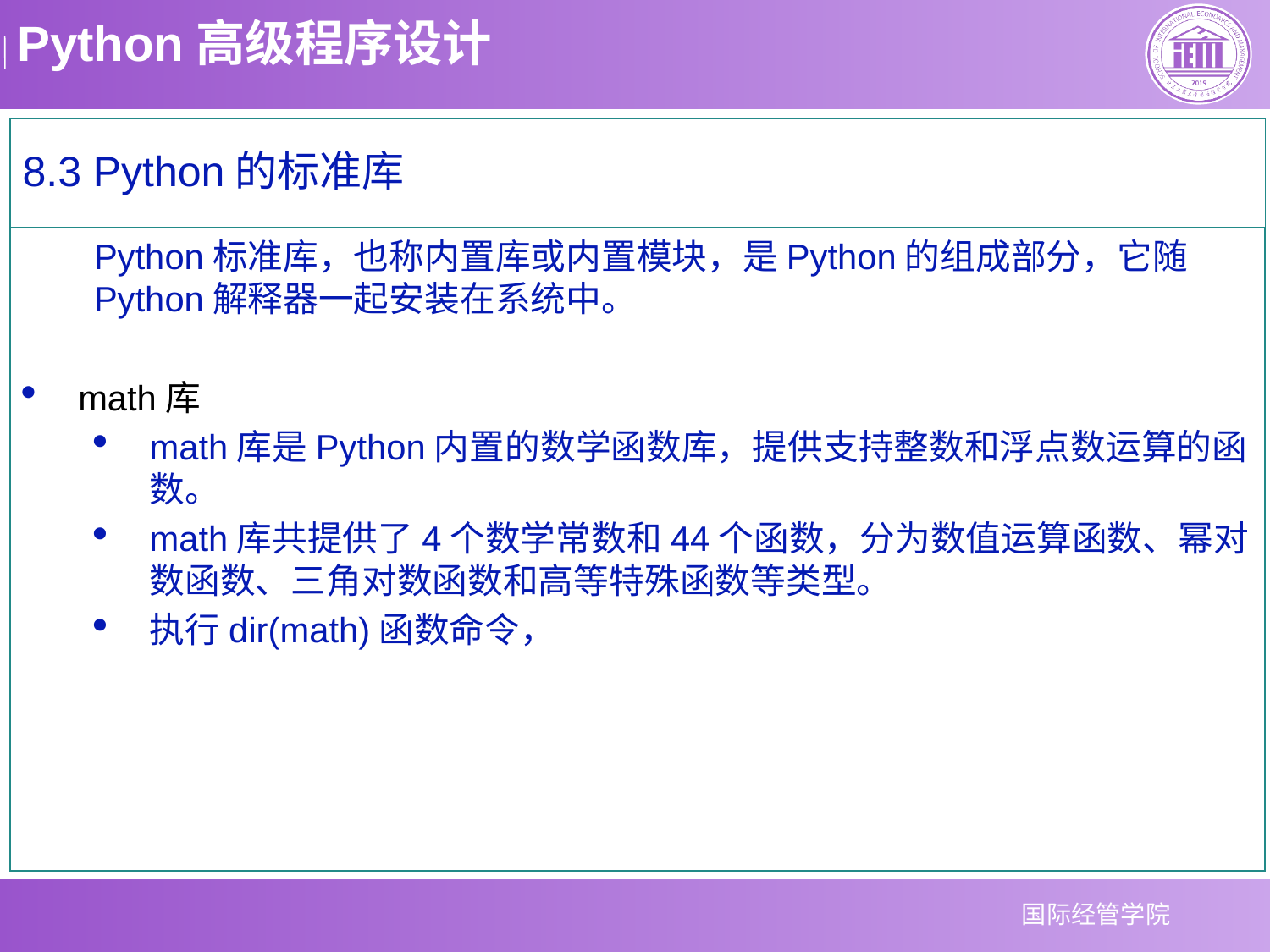

8.3 Python的标准库
Python标准库，也称内置库或内置模块，是Python的组成部分，它随Python解释器一起安装在系统中。

math库
math库是Python内置的数学函数库，提供支持整数和浮点数运算的函数。
math库共提供了4个数学常数和44个函数，分为数值运算函数、幂对数函数、三角对数函数和高等特殊函数等类型。
执行dir(math)函数命令，